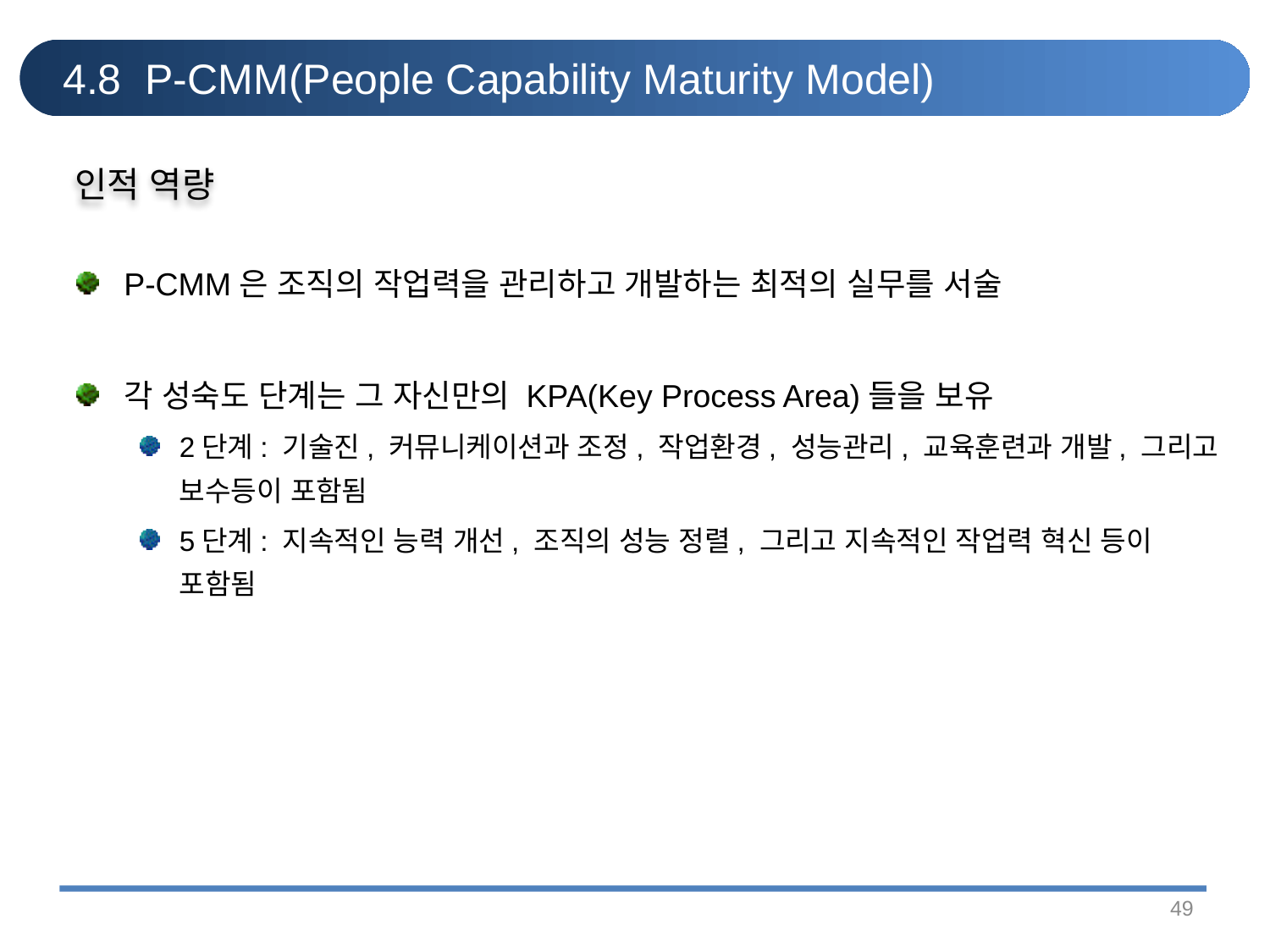

# 4.8  P-CMM(People Capability Maturity Model)
인적 역량
P-CMM은 조직의 작업력을 관리하고 개발하는 최적의 실무를 서술

각 성숙도 단계는 그 자신만의 KPA(Key Process Area)들을 보유
2단계: 기술진, 커뮤니케이션과 조정, 작업환경, 성능관리, 교육훈련과 개발, 그리고 보수등이 포함됨
5단계: 지속적인 능력 개선, 조직의 성능 정렬, 그리고 지속적인 작업력 혁신 등이 포함됨

49